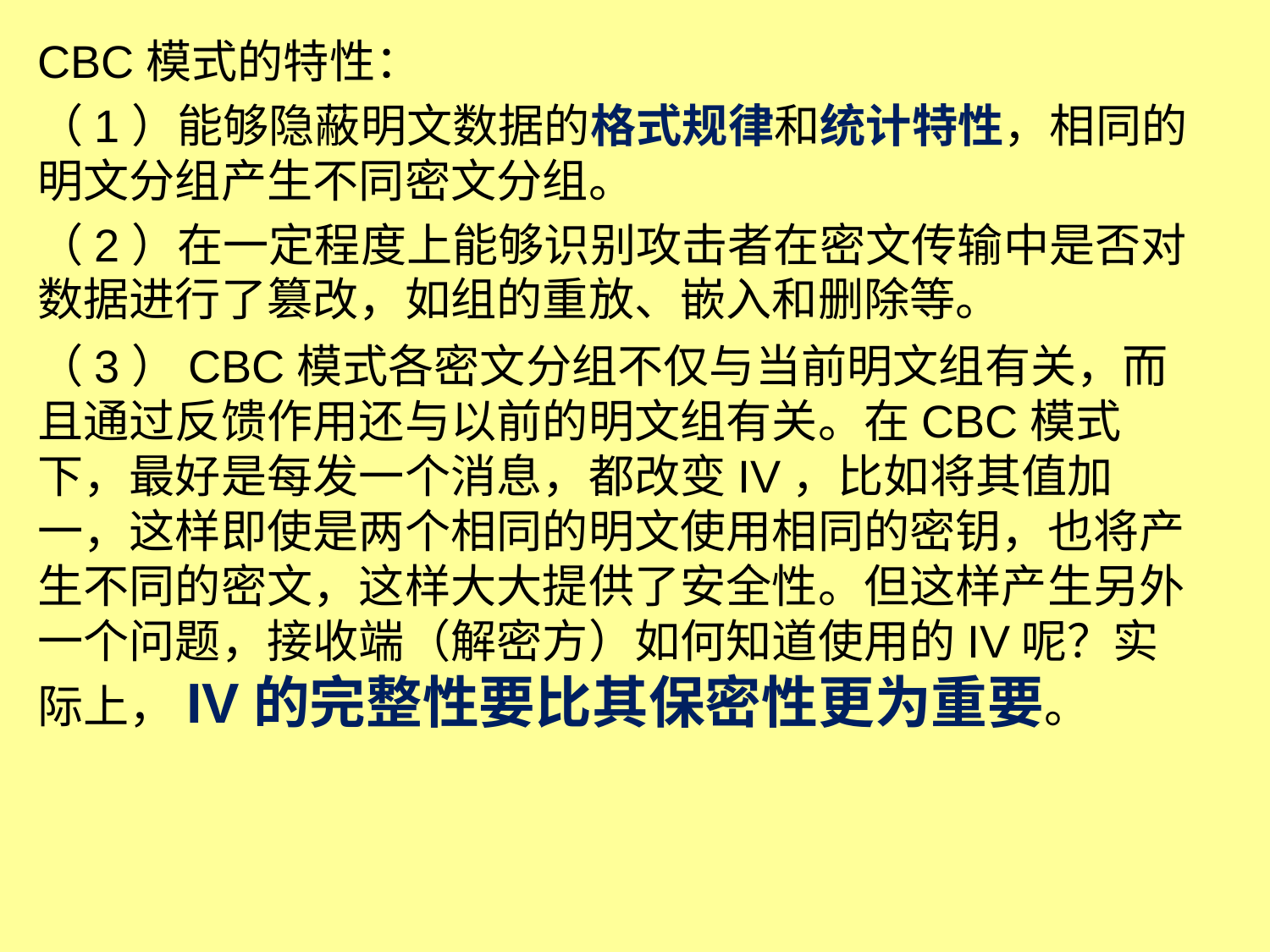

CBC模式的特性：
（1）能够隐蔽明文数据的格式规律和统计特性，相同的明文分组产生不同密文分组。
（2）在一定程度上能够识别攻击者在密文传输中是否对数据进行了篡改，如组的重放、嵌入和删除等。
（3）CBC模式各密文分组不仅与当前明文组有关，而且通过反馈作用还与以前的明文组有关。在CBC模式下，最好是每发一个消息，都改变IV，比如将其值加一，这样即使是两个相同的明文使用相同的密钥，也将产生不同的密文，这样大大提供了安全性。但这样产生另外一个问题，接收端（解密方）如何知道使用的IV呢？实际上，IV的完整性要比其保密性更为重要。